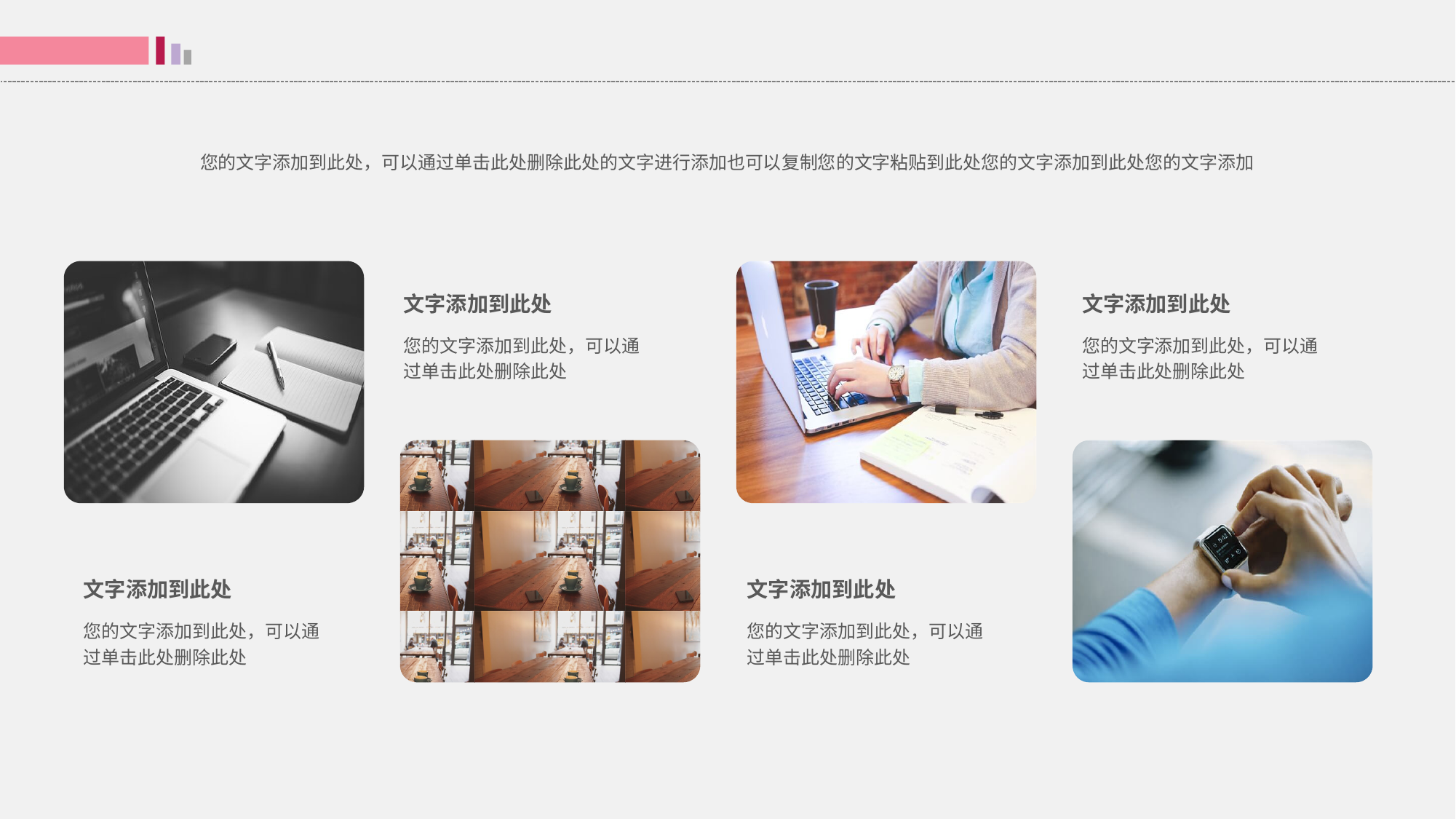

您的文字添加到此处，可以通过单击此处删除此处的文字进行添加也可以复制您的文字粘贴到此处您的文字添加到此处您的文字添加

文字添加到此处
文字添加到此处
您的文字添加到此处，可以通过单击此处删除此处
您的文字添加到此处，可以通过单击此处删除此处

文字添加到此处
文字添加到此处
您的文字添加到此处，可以通过单击此处删除此处
您的文字添加到此处，可以通过单击此处删除此处